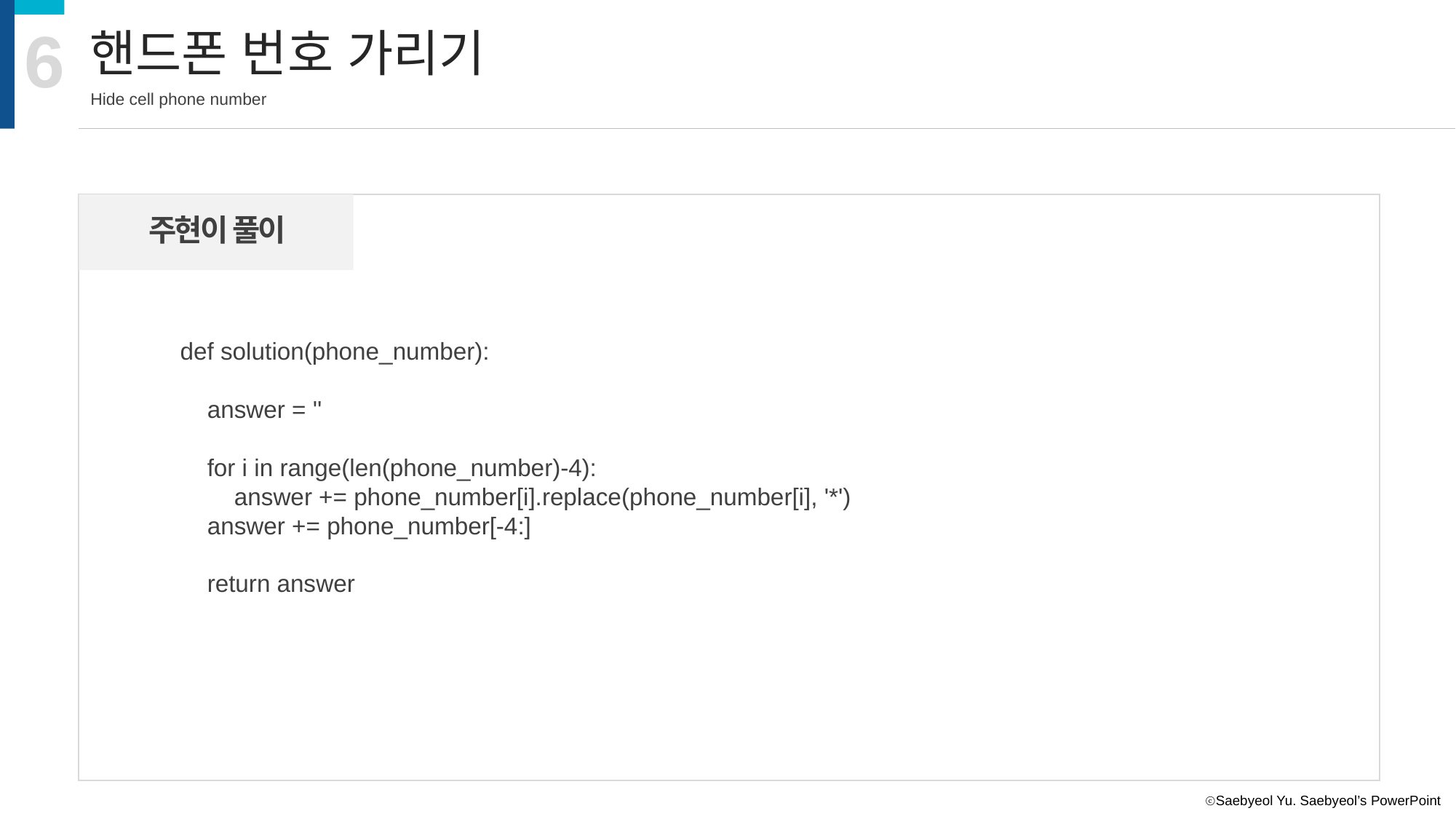

6
핸드폰 번호 가리기
Hide cell phone number

주현이 풀이
def solution(phone_number):

    answer = ''

    for i in range(len(phone_number)-4):
        answer += phone_number[i].replace(phone_number[i], '*')
    answer += phone_number[-4:]

    return answer